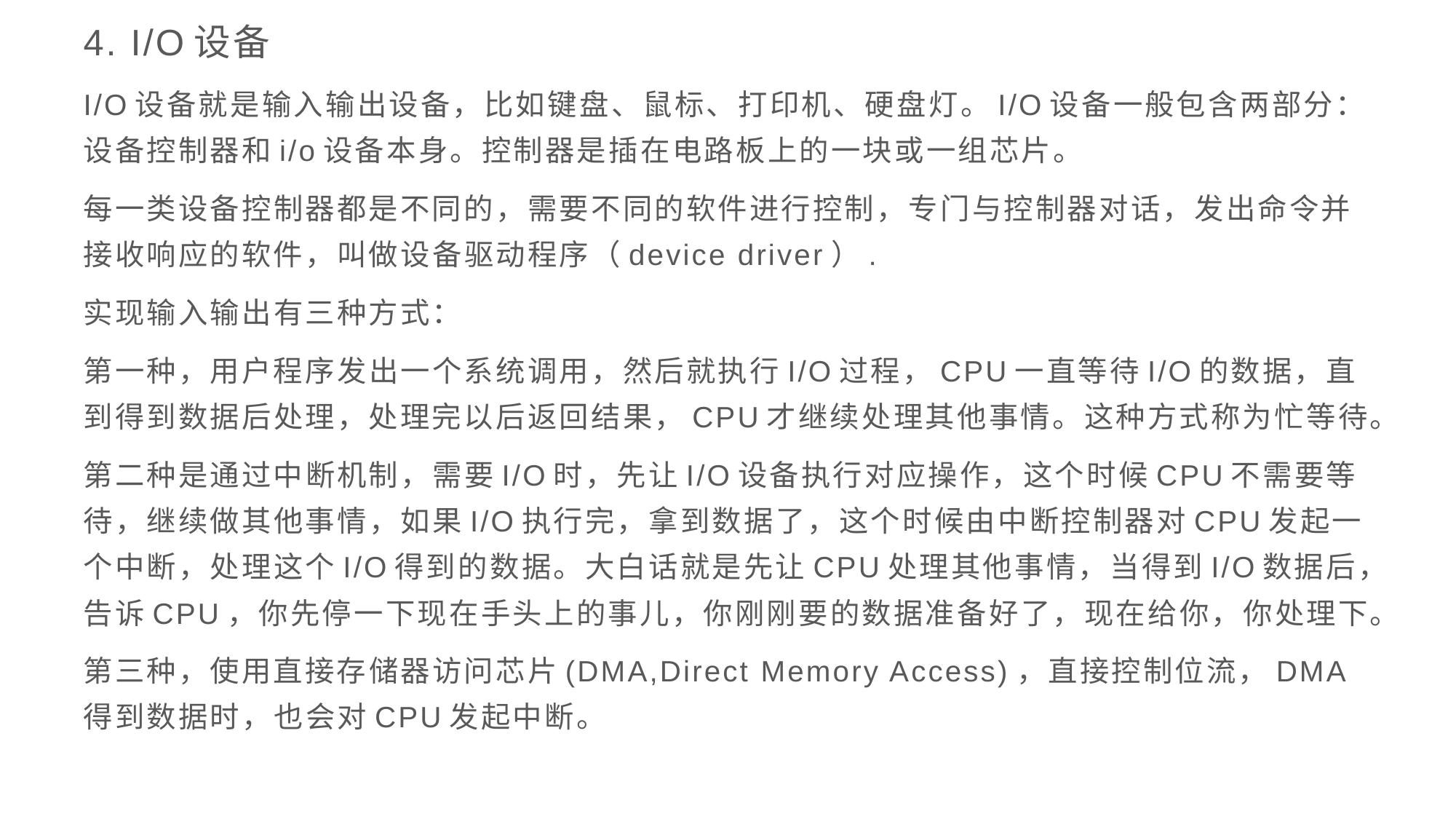

4. I/O设备
I/O设备就是输入输出设备，比如键盘、鼠标、打印机、硬盘灯。I/O设备一般包含两部分：设备控制器和i/o设备本身。控制器是插在电路板上的一块或一组芯片。
每一类设备控制器都是不同的，需要不同的软件进行控制，专门与控制器对话，发出命令并接收响应的软件，叫做设备驱动程序（device driver）.
实现输入输出有三种方式：
第一种，用户程序发出一个系统调用，然后就执行I/O过程，CPU一直等待I/O的数据，直到得到数据后处理，处理完以后返回结果，CPU才继续处理其他事情。这种方式称为忙等待。
第二种是通过中断机制，需要I/O时，先让I/O设备执行对应操作，这个时候CPU不需要等待，继续做其他事情，如果I/O执行完，拿到数据了，这个时候由中断控制器对CPU发起一个中断，处理这个I/O得到的数据。大白话就是先让CPU处理其他事情，当得到I/O数据后，告诉CPU，你先停一下现在手头上的事儿，你刚刚要的数据准备好了，现在给你，你处理下。
第三种，使用直接存储器访问芯片(DMA,Direct Memory Access)，直接控制位流，DMA得到数据时，也会对CPU发起中断。